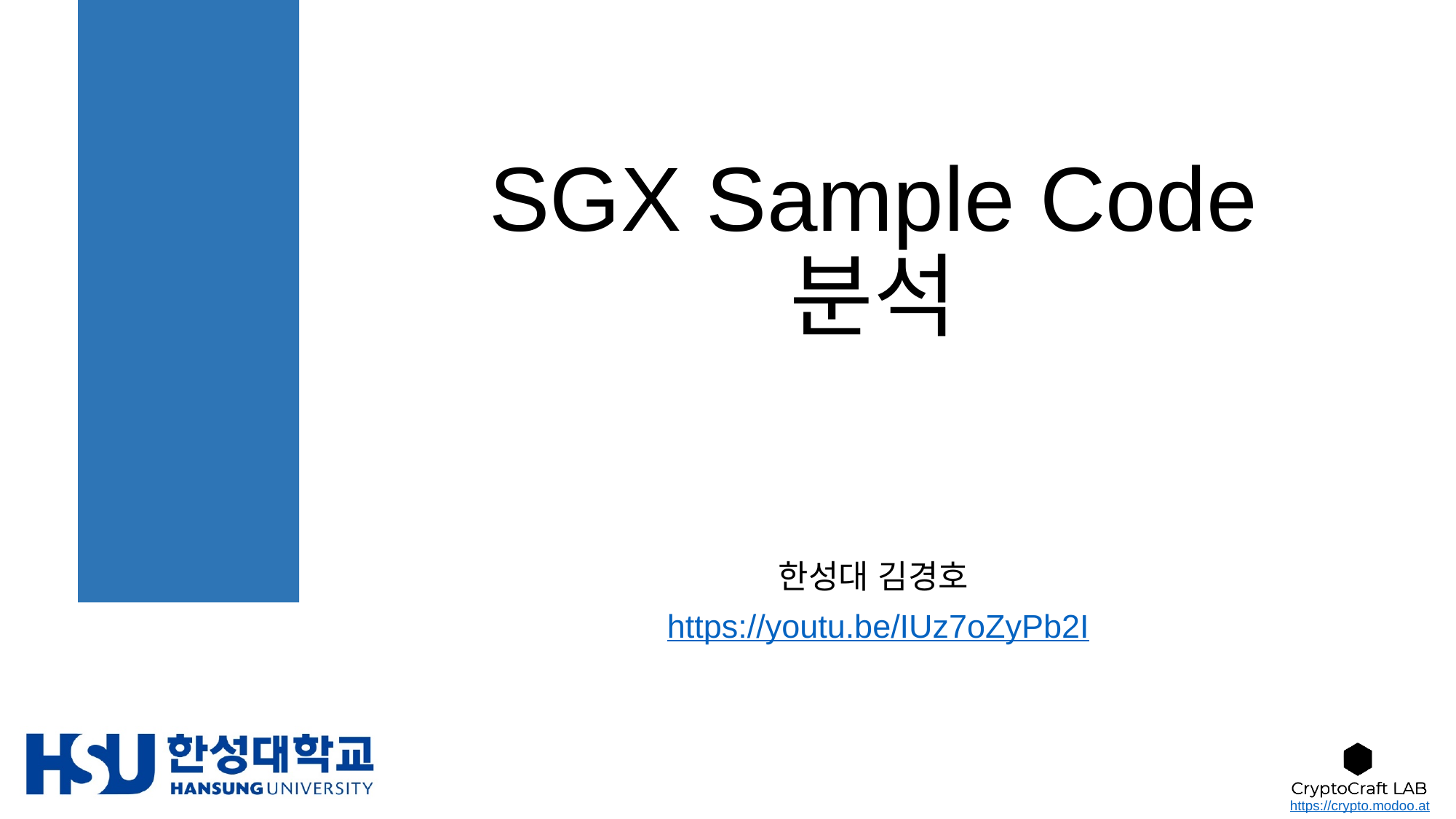

# SGX Sample Code 분석

한성대 김경호
 https://youtu.be/IUz7oZyPb2I